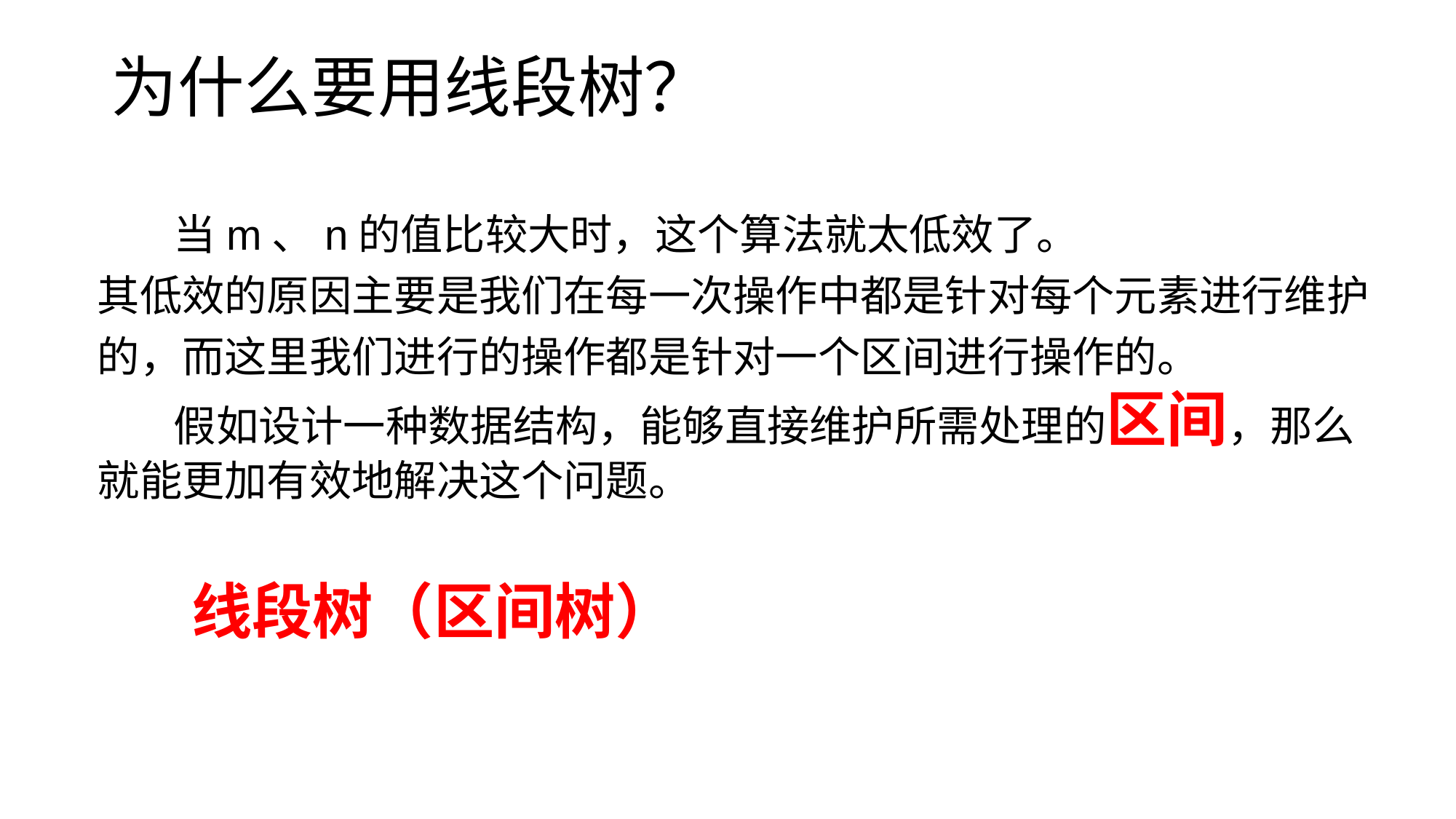

# 为什么要用线段树？
       当m、n的值比较大时，这个算法就太低效了。
其低效的原因主要是我们在每一次操作中都是针对每个元素进行维护的，而这里我们进行的操作都是针对一个区间进行操作的。
       假如设计一种数据结构，能够直接维护所需处理的区间，那么就能更加有效地解决这个问题。
线段树（区间树）